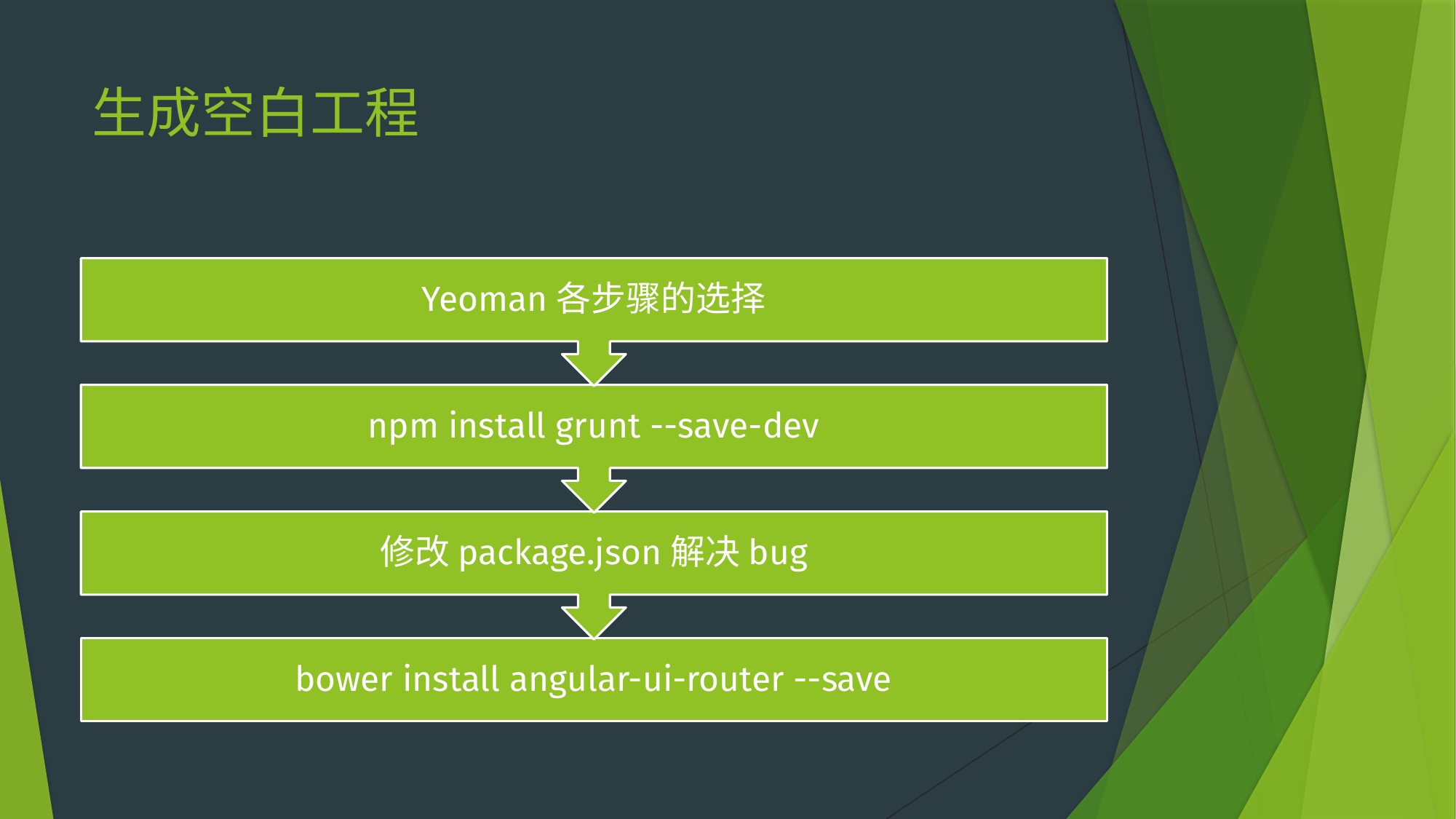

# 生成空白工程
bower install angular-ui-router --save
修改package.json解决bug
npm install grunt --save-dev
Yeoman各步骤的选择